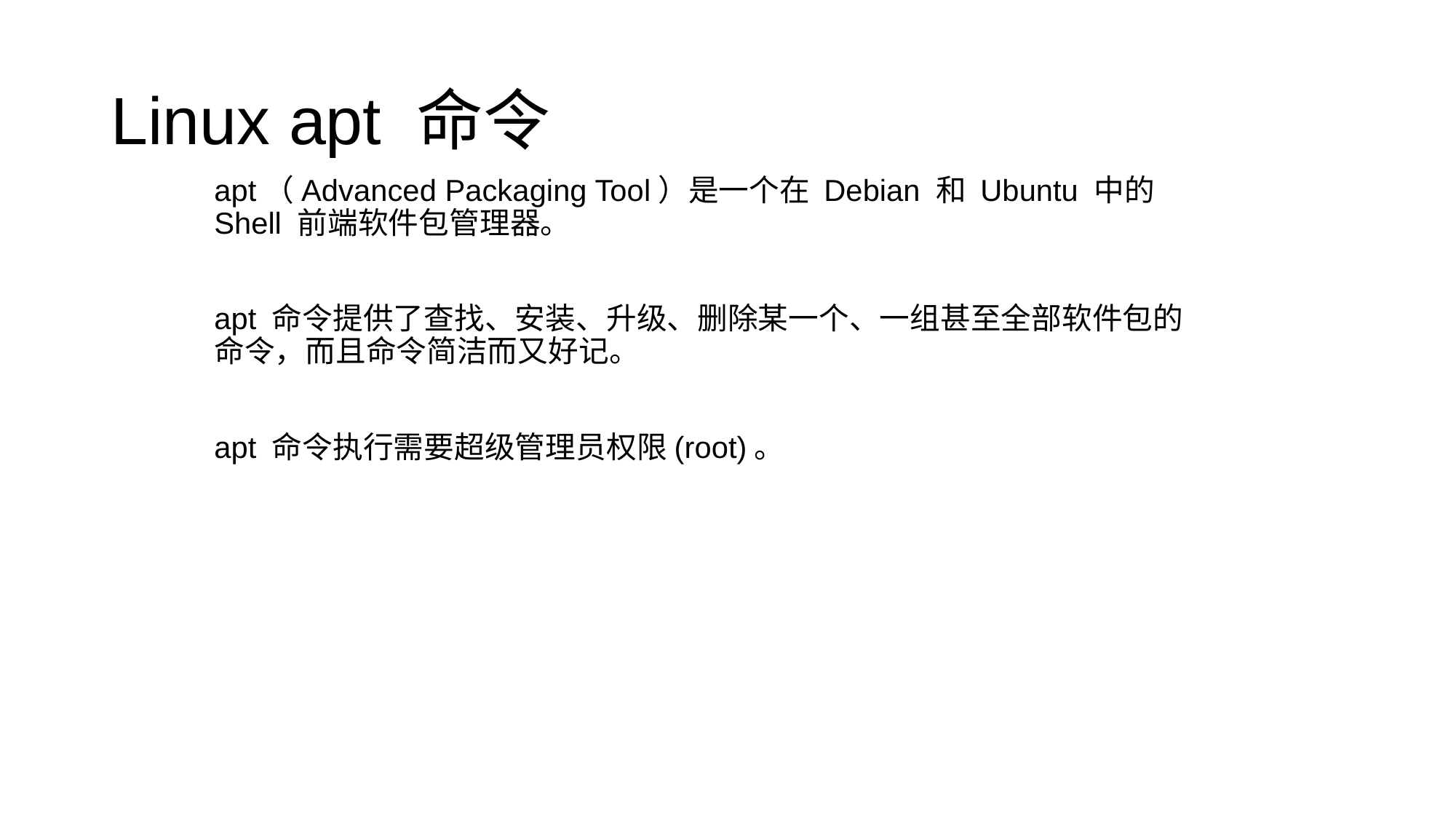

# Linux apt 命令
apt（Advanced Packaging Tool）是一个在 Debian 和 Ubuntu 中的 Shell 前端软件包管理器。

apt 命令提供了查找、安装、升级、删除某一个、一组甚至全部软件包的命令，而且命令简洁而又好记。

apt 命令执行需要超级管理员权限(root)。